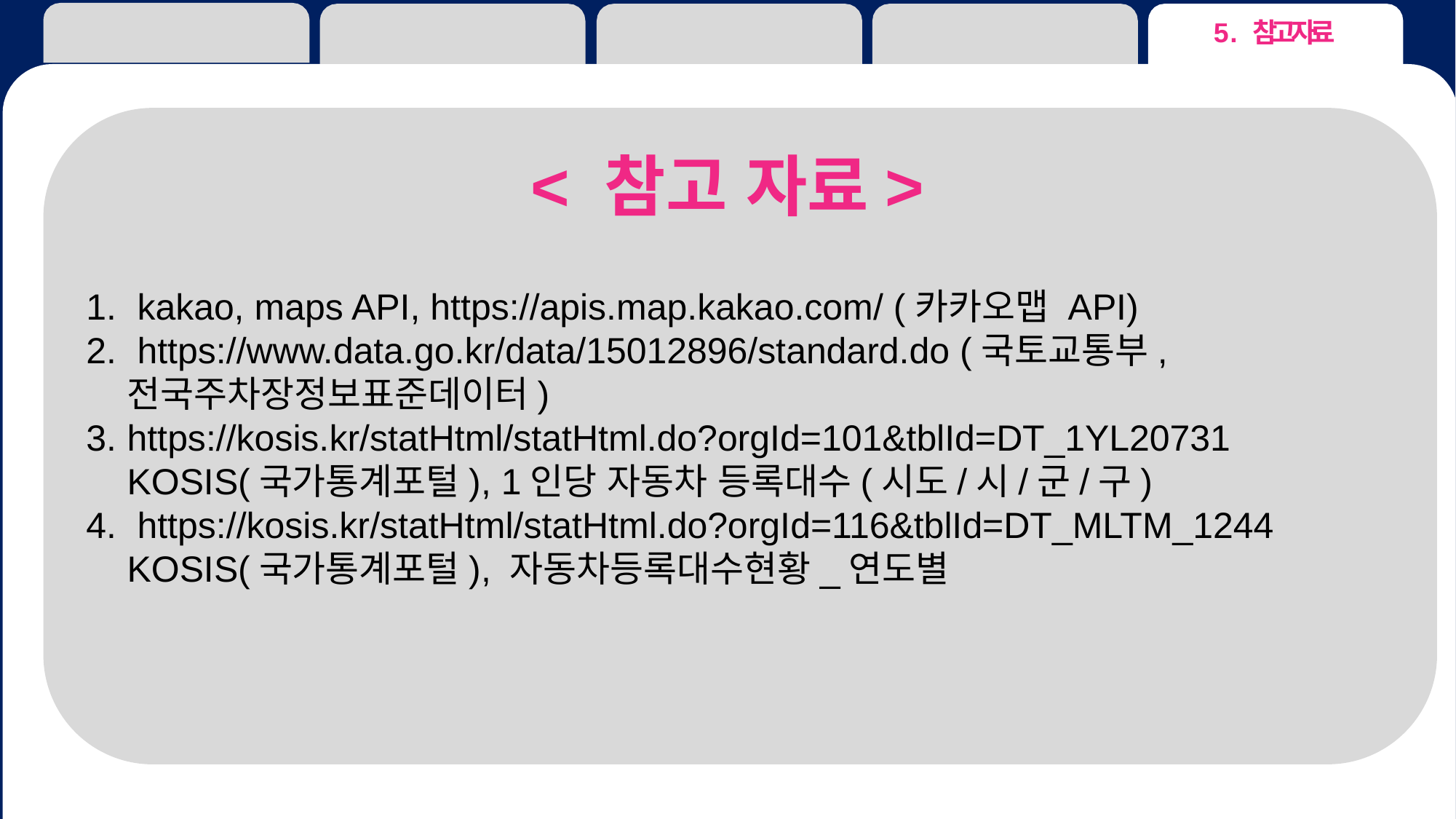

# 5. 참고 자료
 kakao, maps API, https://apis.map.kakao.com/ (카카오맵 API)
 https://www.data.go.kr/data/15012896/standard.do (국토교통부, 전국주차장정보표준데이터)
https://kosis.kr/statHtml/statHtml.do?orgId=101&tblId=DT_1YL20731 KOSIS(국가통계포털), 1인당 자동차 등록대수(시도/시/군/구)
 https://kosis.kr/statHtml/statHtml.do?orgId=116&tblId=DT_MLTM_1244 KOSIS(국가통계포털), 자동차등록대수현황_연도별
< 참고 자료>